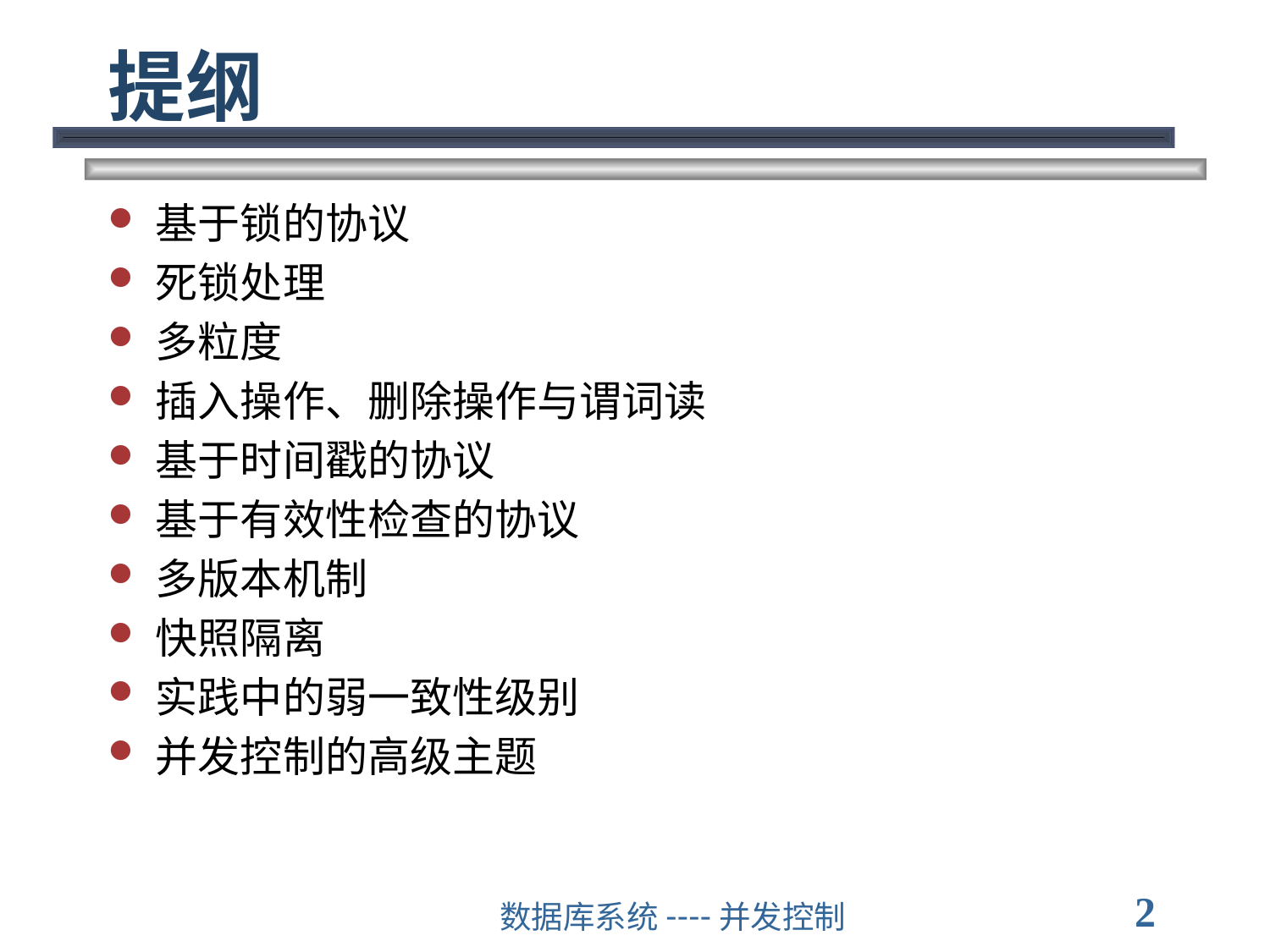

# 提纲
基于锁的协议
死锁处理
多粒度
插入操作、删除操作与谓词读
基于时间戳的协议
基于有效性检查的协议
多版本机制
快照隔离
实践中的弱一致性级别
并发控制的高级主题
2
数据库系统----并发控制